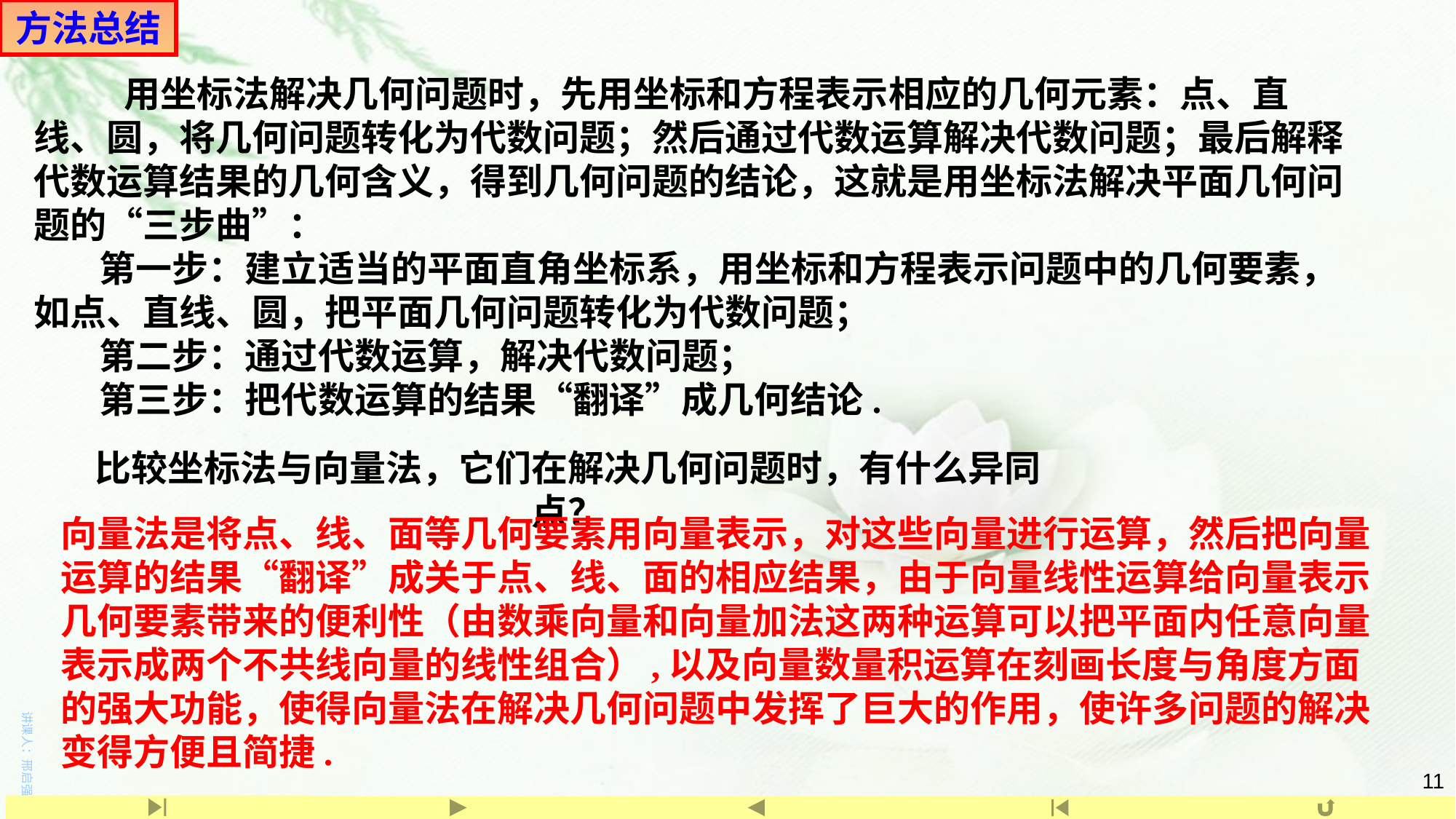

方法总结
          用坐标法解决几何问题时，先用坐标和方程表示相应的几何元素：点、直线、圆，将几何问题转化为代数问题；然后通过代数运算解决代数问题；最后解释代数运算结果的几何含义，得到几何问题的结论，这就是用坐标法解决平面几何问题的“三步曲”：
       第一步：建立适当的平面直角坐标系，用坐标和方程表示问题中的几何要素，如点、直线、圆，把平面几何问题转化为代数问题；
       第二步：通过代数运算，解决代数问题；
       第三步：把代数运算的结果“翻译”成几何结论.
比较坐标法与向量法，它们在解决几何问题时，有什么异同点？
向量法是将点、线、面等几何要素用向量表示，对这些向量进行运算，然后把向量运算的结果“翻译”成关于点、线、面的相应结果，由于向量线性运算给向量表示几何要素带来的便利性（由数乘向量和向量加法这两种运算可以把平面内任意向量表示成两个不共线向量的线性组合）,以及向量数量积运算在刻画长度与角度方面的强大功能，使得向量法在解决几何问题中发挥了巨大的作用，使许多问题的解决变得方便且简捷.